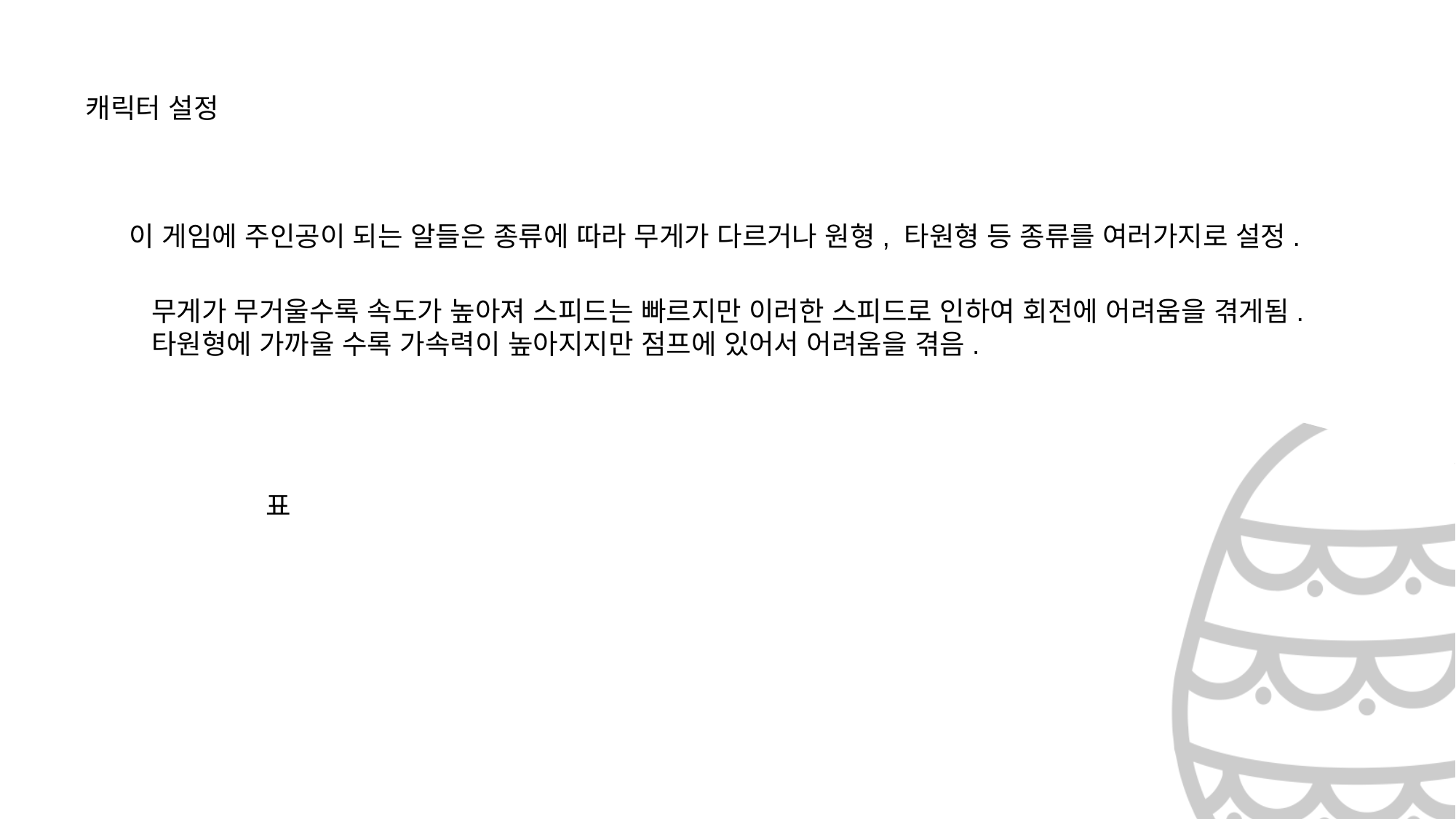

캐릭터 설정
이 게임에 주인공이 되는 알들은 종류에 따라 무게가 다르거나 원형, 타원형 등 종류를 여러가지로 설정.
무게가 무거울수록 속도가 높아져 스피드는 빠르지만 이러한 스피드로 인하여 회전에 어려움을 겪게됨.
타원형에 가까울 수록 가속력이 높아지지만 점프에 있어서 어려움을 겪음.

표